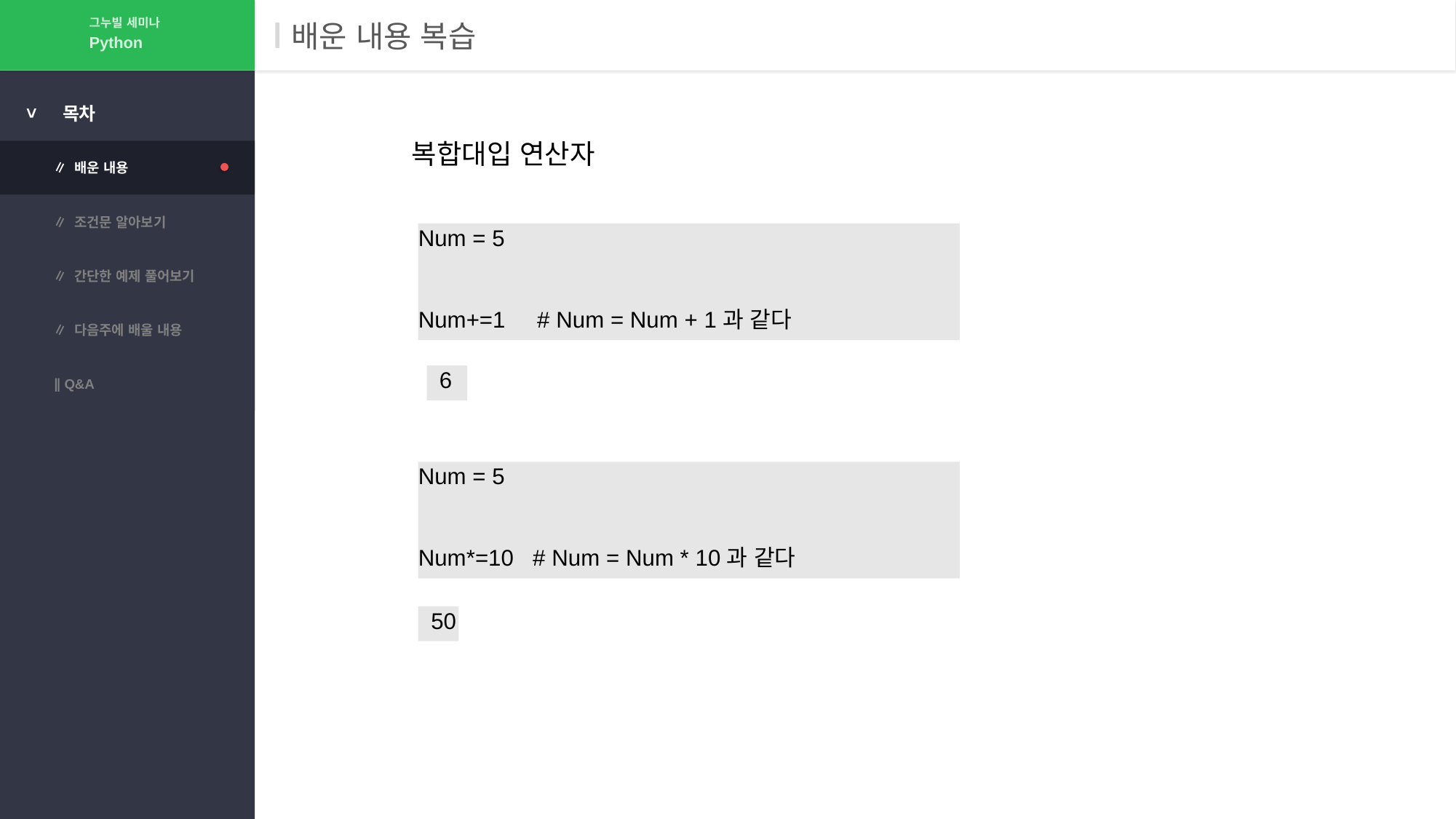

그누빌 세미나
# 배운 내용 복습
Python
>
목차
복합대입 연산자
∥ 배운 내용

∥ 조건문 알아보기
Num = 5

Num+=1     # Num = Num + 1과 같다
∥ 간단한 예제 풀어보기
∥ 다음주에 배울 내용
∥ Q&A
  6
Num = 5

Num*=10   # Num = Num * 10과 같다
  50